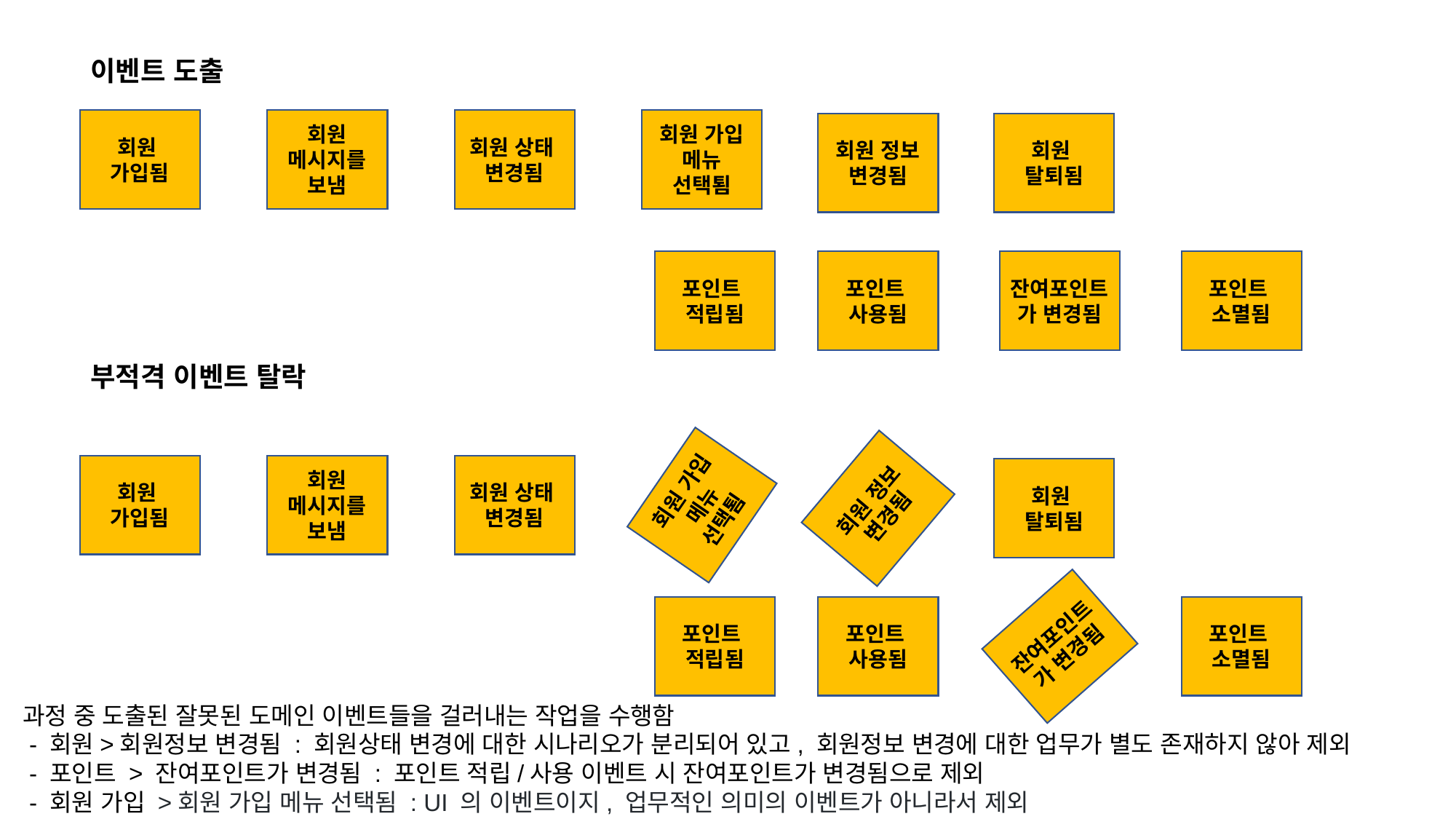

이벤트 도출
회원
가입됨
회원 메시지를 보냄
회원 상태
변경됨
회원 가입 메뉴 선택툄
회원 정보 변경됨
회원
탈퇴됨
포인트
적립됨
포인트
사용됨
잔여포인트가 변경됨
포인트
소멸됨
부적격 이벤트 탈락
회원
가입됨
회원 메시지를 보냄
회원 상태
변경됨
회원 가입 메뉴 선택툄
회원 정보 변경됨
회원
탈퇴됨
포인트
적립됨
포인트
사용됨
잔여포인트가 변경됨
포인트
소멸됨
과정 중 도출된 잘못된 도메인 이벤트들을 걸러내는 작업을 수행함
 - 회원>회원정보 변경됨 : 회원상태 변경에 대한 시나리오가 분리되어 있고, 회원정보 변경에 대한 업무가 별도 존재하지 않아 제외
 - 포인트 > 잔여포인트가 변경됨 : 포인트 적립/사용 이벤트 시 잔여포인트가 변경됨으로 제외
 - 회원 가입 >회원 가입 메뉴 선택됨 : UI 의 이벤트이지, 업무적인 의미의 이벤트가 아니라서 제외